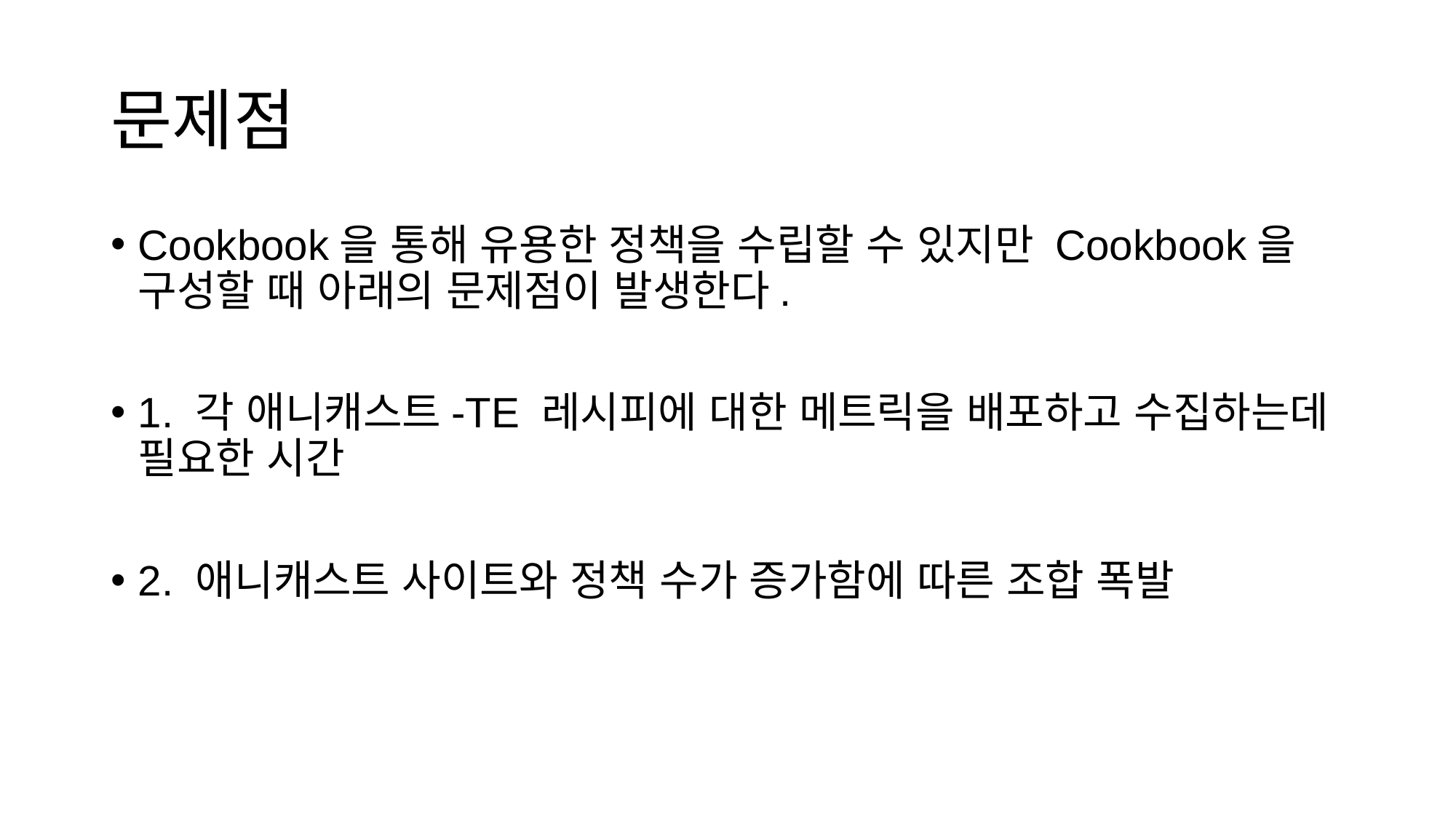

# 문제점
Cookbook을 통해 유용한 정책을 수립할 수 있지만 Cookbook을 구성할 때 아래의 문제점이 발생한다.

1. 각 애니캐스트-TE 레시피에 대한 메트릭을 배포하고 수집하는데 필요한 시간

2. 애니캐스트 사이트와 정책 수가 증가함에 따른 조합 폭발